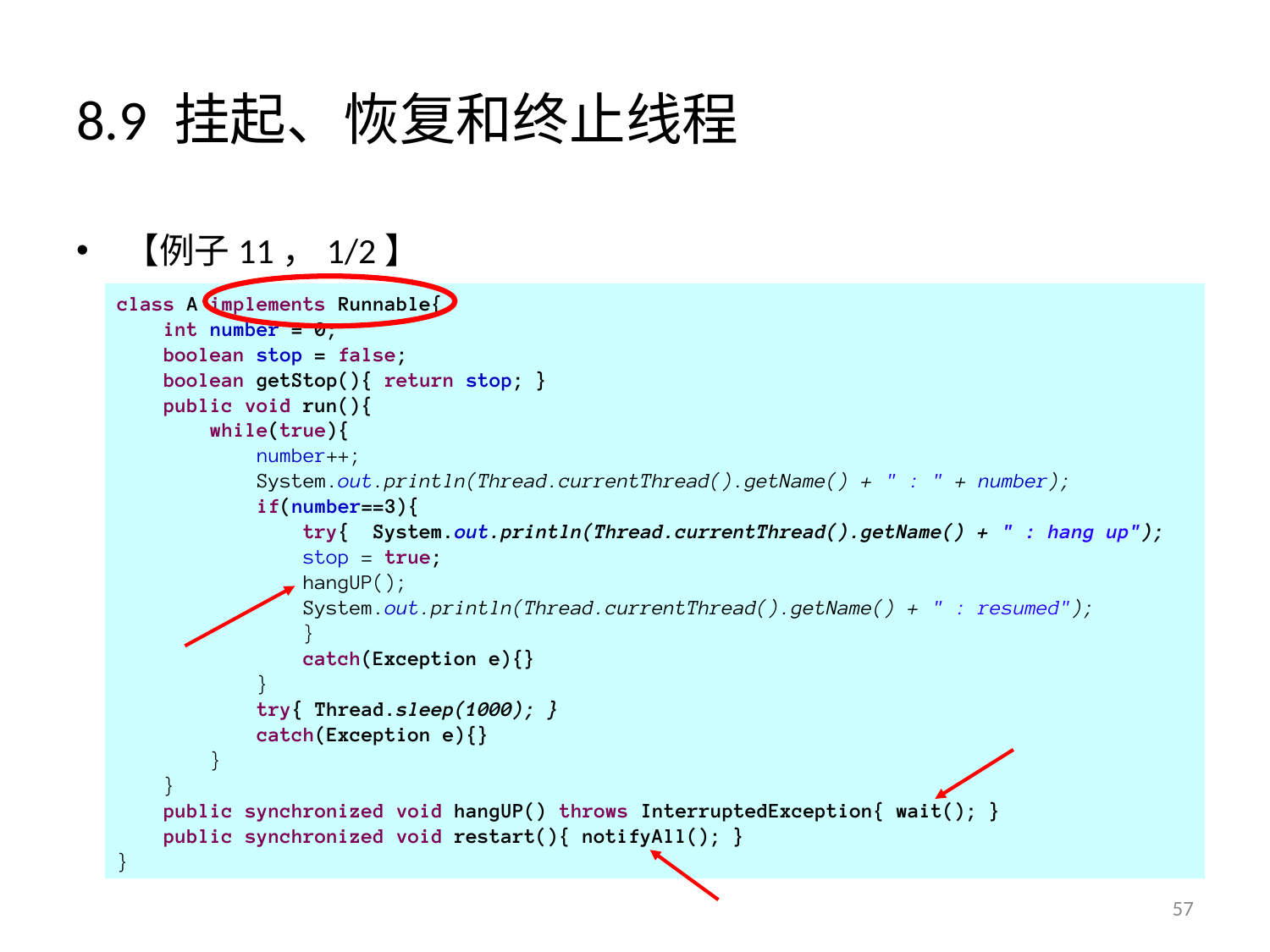

# 8.9 挂起、恢复和终止线程
【例子11，1/2】

class A implements Runnable{
    int number = 0;
    boolean stop = false;
    boolean getStop(){ return stop; }
    public void run(){
        while(true){
            number++;
            System.out.println(Thread.currentThread().getName() + " : " + number);
            if(number==3){
                try{  System.out.println(Thread.currentThread().getName() + " : hang up");
                stop = true;
                hangUP();
                System.out.println(Thread.currentThread().getName() + " : resumed");
                }
                catch(Exception e){}
            }
            try{ Thread.sleep(1000); }
            catch(Exception e){}
        }
    }
    public synchronized void hangUP() throws InterruptedException{ wait(); }
    public synchronized void restart(){ notifyAll(); }
}
57